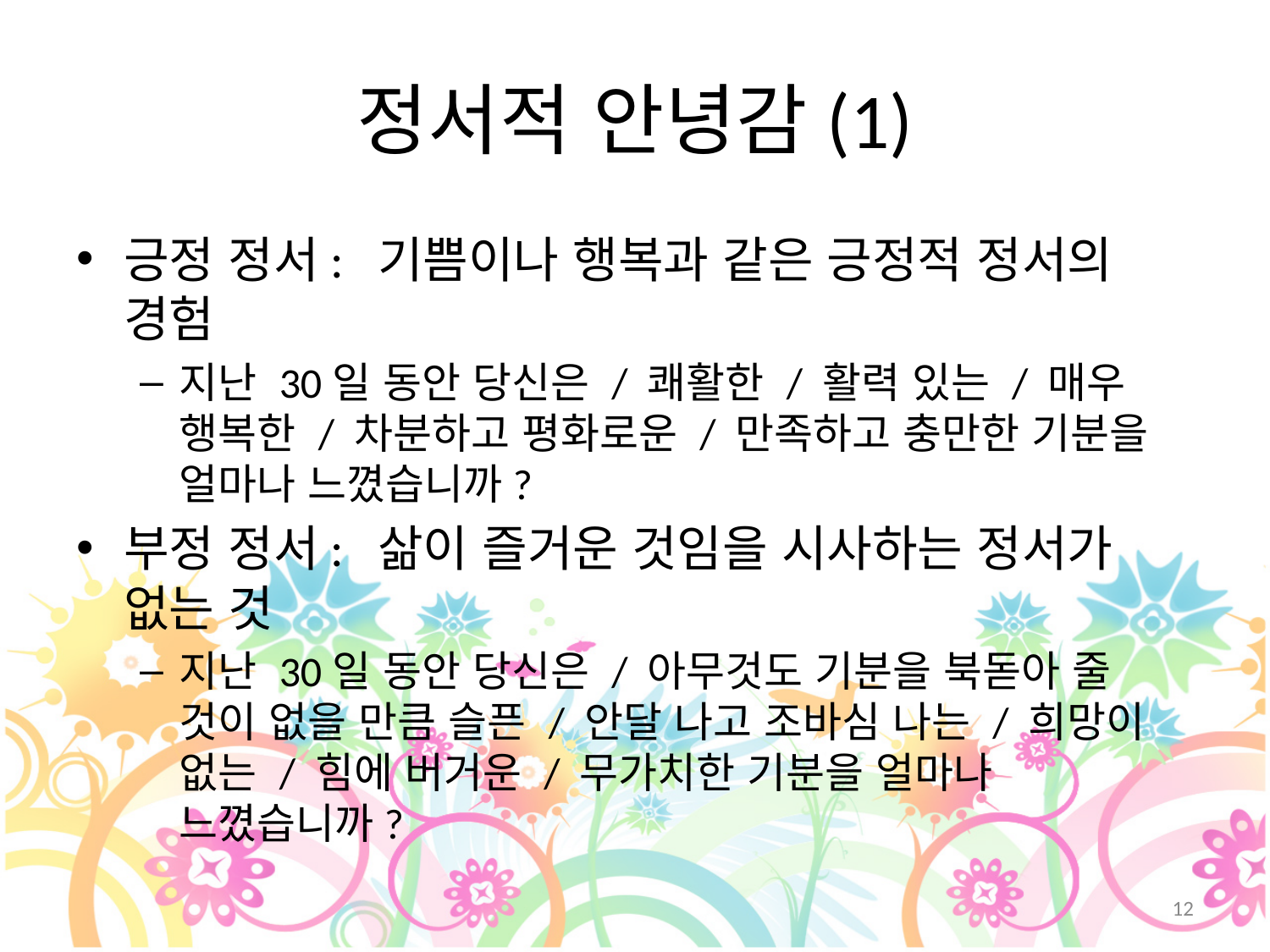

# 정서적 안녕감(1)
긍정 정서:  기쁨이나 행복과 같은 긍정적 정서의 경험
지난 30일 동안 당신은 / 쾌활한 / 활력 있는 / 매우 행복한 / 차분하고 평화로운 / 만족하고 충만한 기분을 얼마나 느꼈습니까?
부정 정서:  삶이 즐거운 것임을 시사하는 정서가 없는 것
지난 30일 동안 당신은 / 아무것도 기분을 북돋아 줄 것이 없을 만큼 슬픈 / 안달 나고 조바심 나는 / 희망이 없는 / 힘에 버거운 / 무가치한 기분을 얼마나 느꼈습니까?
12